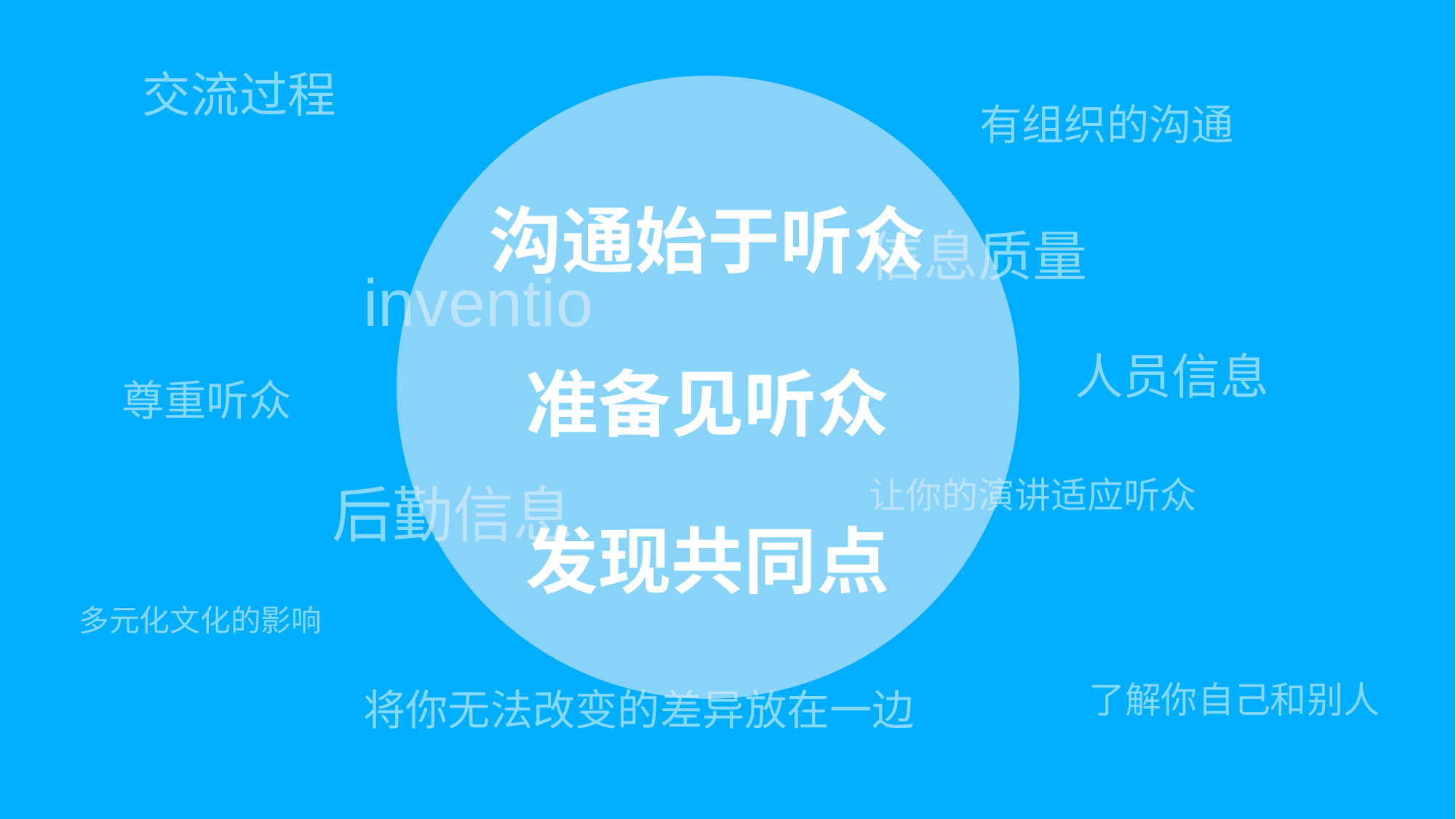

交流过程

有组织的沟通
沟通始于听众
信息质量
inventio
人员信息
准备见听众
尊重听众
让你的演讲适应听众
后勤信息
发现共同点
多元化文化的影响
了解你自己和别人
将你无法改变的差异放在一边